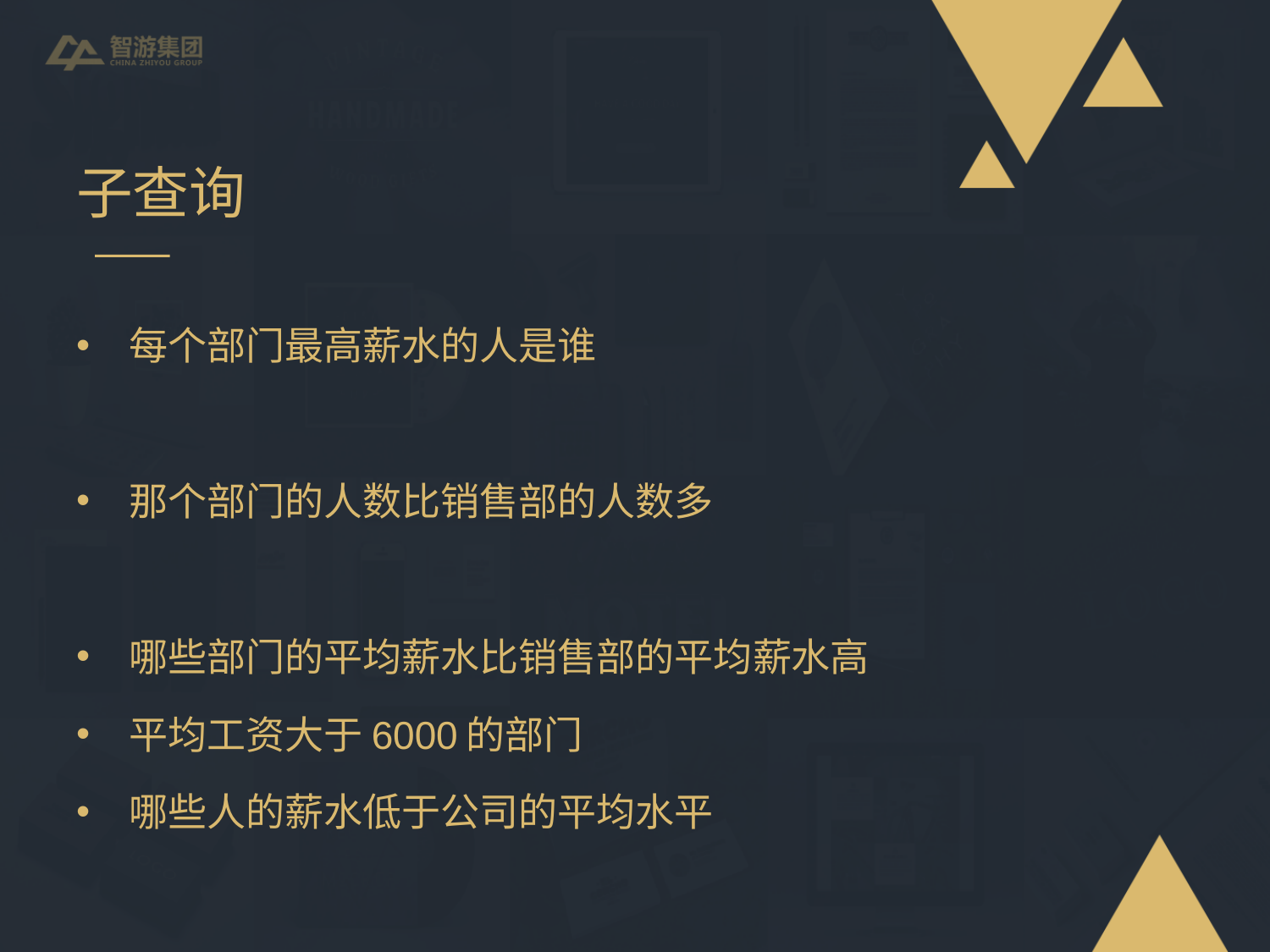

# 子查询
每个部门最高薪水的人是谁

那个部门的人数比销售部的人数多

哪些部门的平均薪水比销售部的平均薪水高
平均工资大于6000的部门
哪些人的薪水低于公司的平均水平